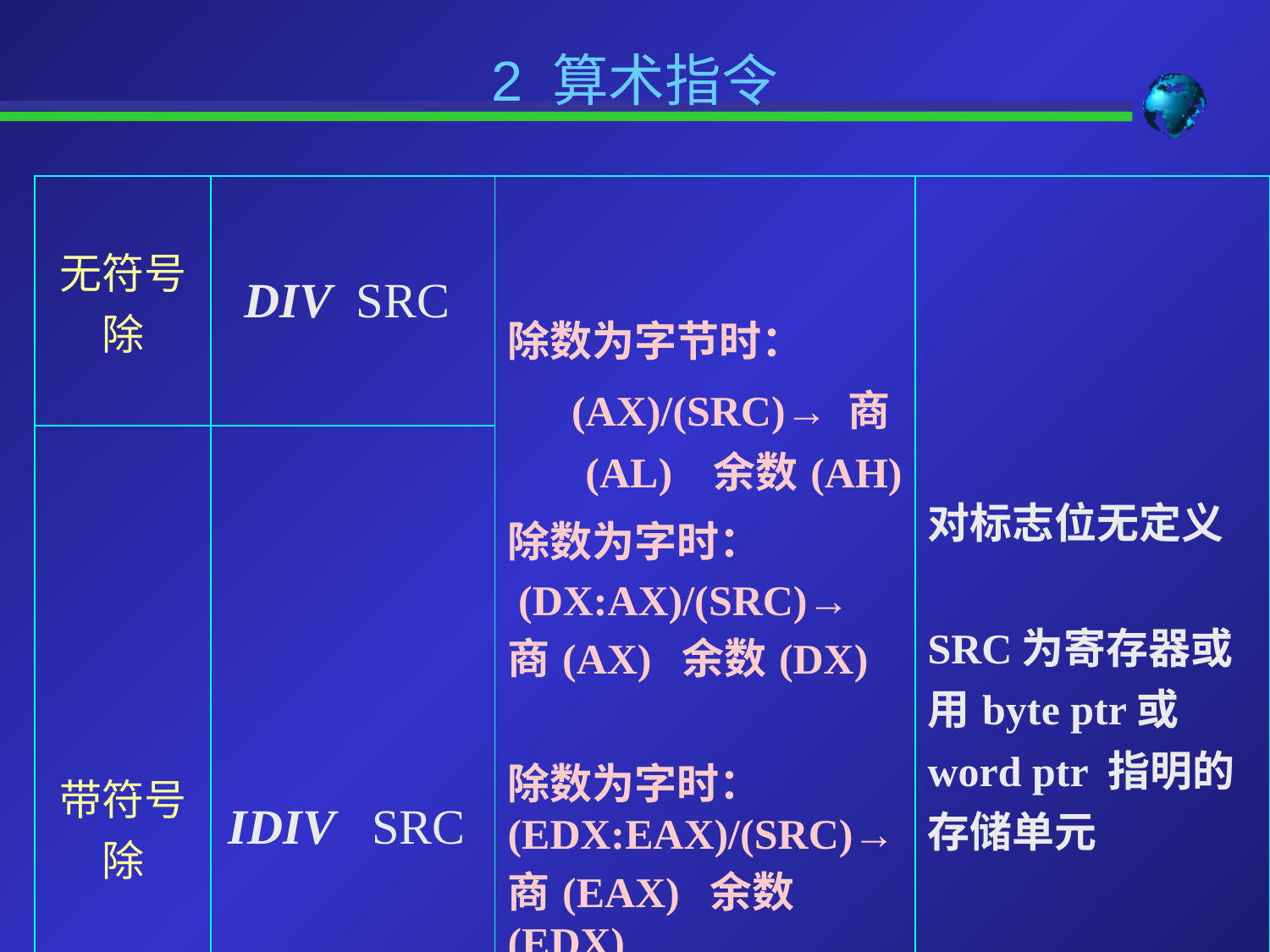

# 2 算术指令
| 无符号除 | DIV SRC | 除数为字节时： (AX)/(SRC)→ 商(AL) 余数(AH) 除数为字时： (DX:AX)/(SRC)→ 商(AX) 余数(DX) 除数为字时： (EDX:EAX)/(SRC)→ 商(EAX) 余数(EDX) 隐含被除数在EDX/EAX/DX/AX中 | 对标志位无定义 SRC为寄存器或用byte ptr或word ptr 指明的存储单元 |
| --- | --- | --- | --- |
| 带符号除 | IDIV SRC |  |  |
49